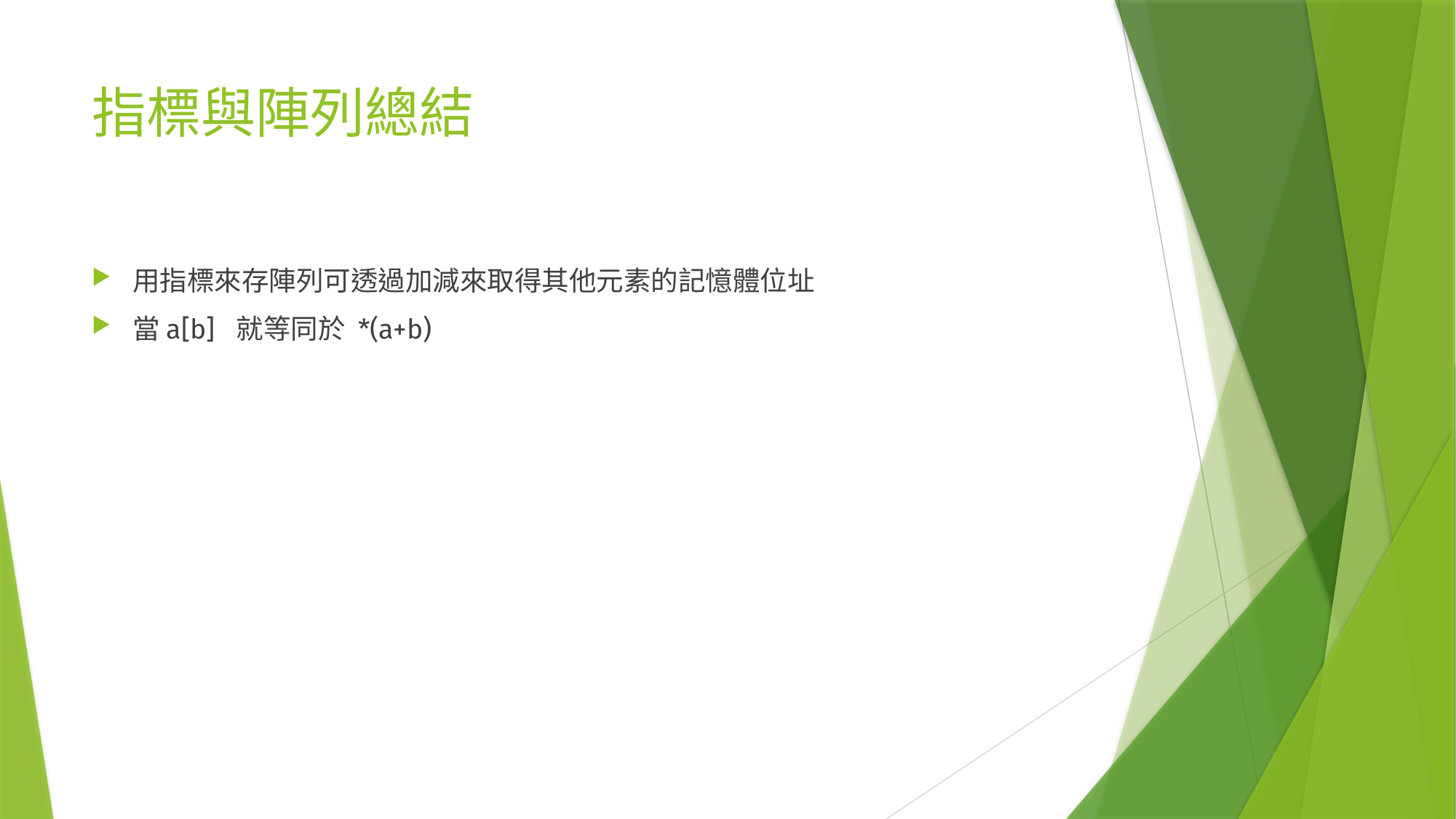

# 指標與陣列總結
用指標來存陣列可透過加減來取得其他元素的記憶體位址
當a[b]  就等同於 *(a+b)